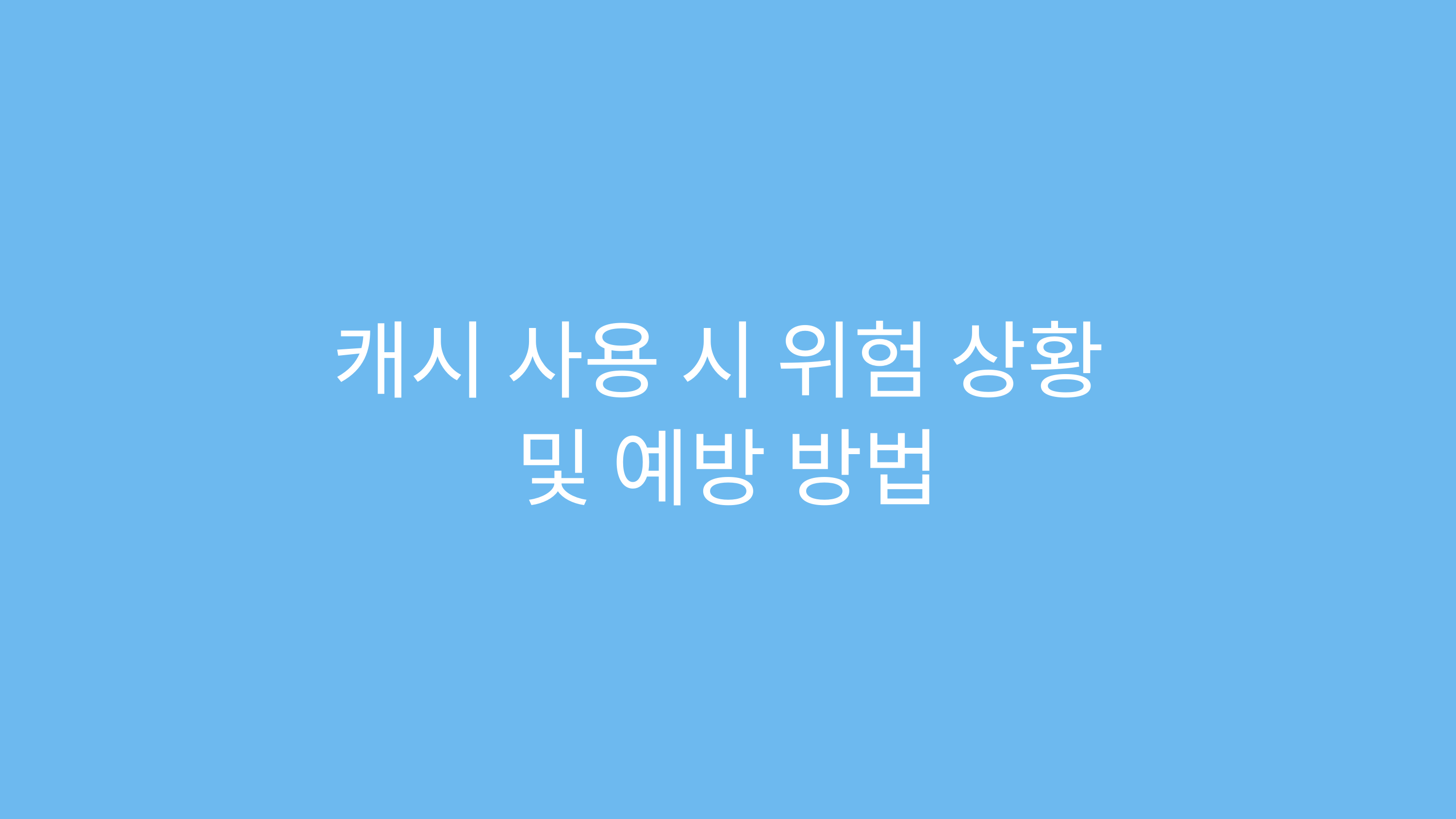

캐시 사용 시 위험 상황
및 예방 방법